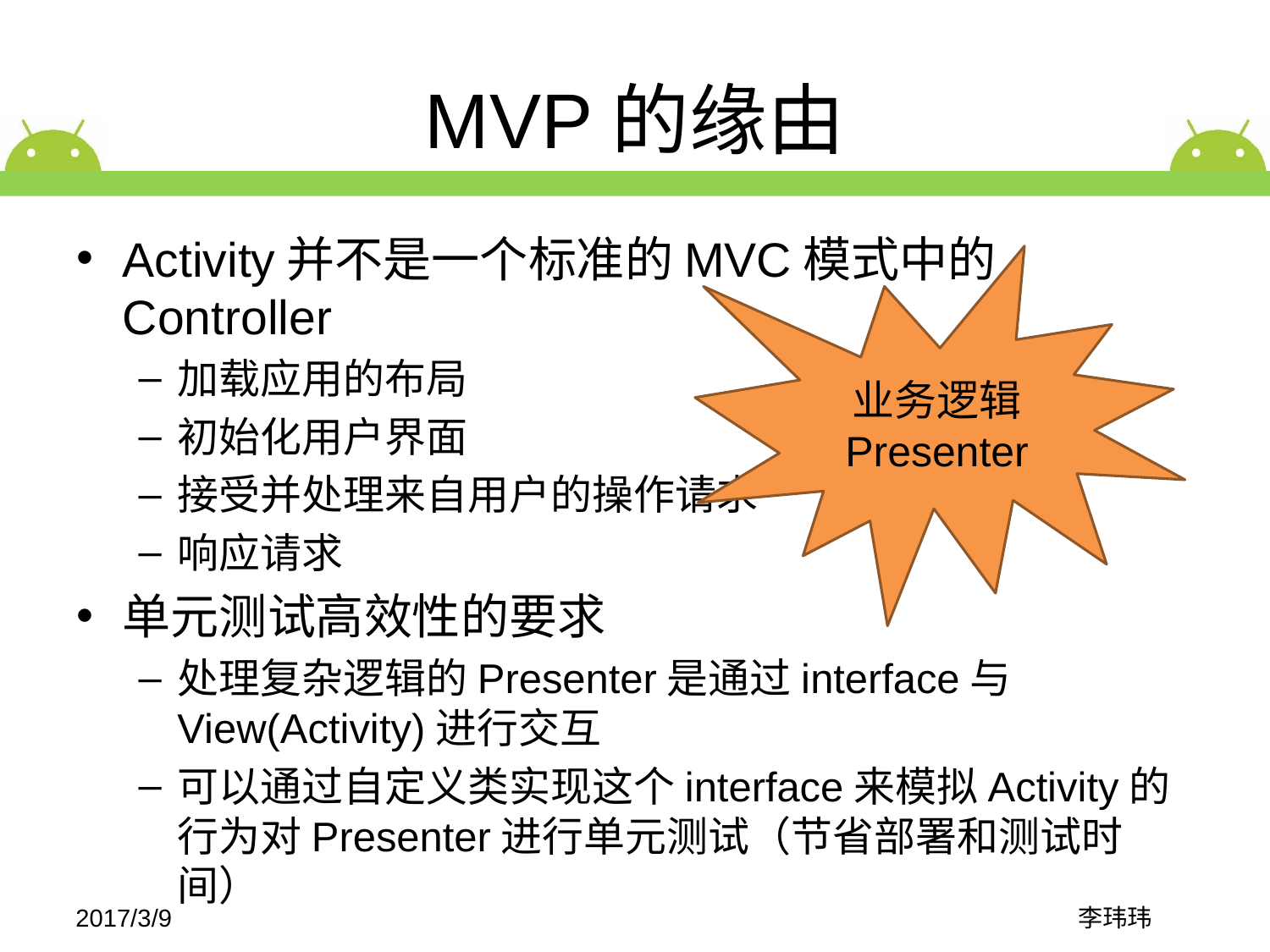

# MVP的缘由
Activity并不是一个标准的MVC模式中的Controller
加载应用的布局
初始化用户界面
接受并处理来自用户的操作请求
响应请求
单元测试高效性的要求
处理复杂逻辑的Presenter是通过interface与View(Activity)进行交互
可以通过自定义类实现这个interface来模拟Activity的行为对Presenter进行单元测试（节省部署和测试时间）
业务逻辑
Presenter